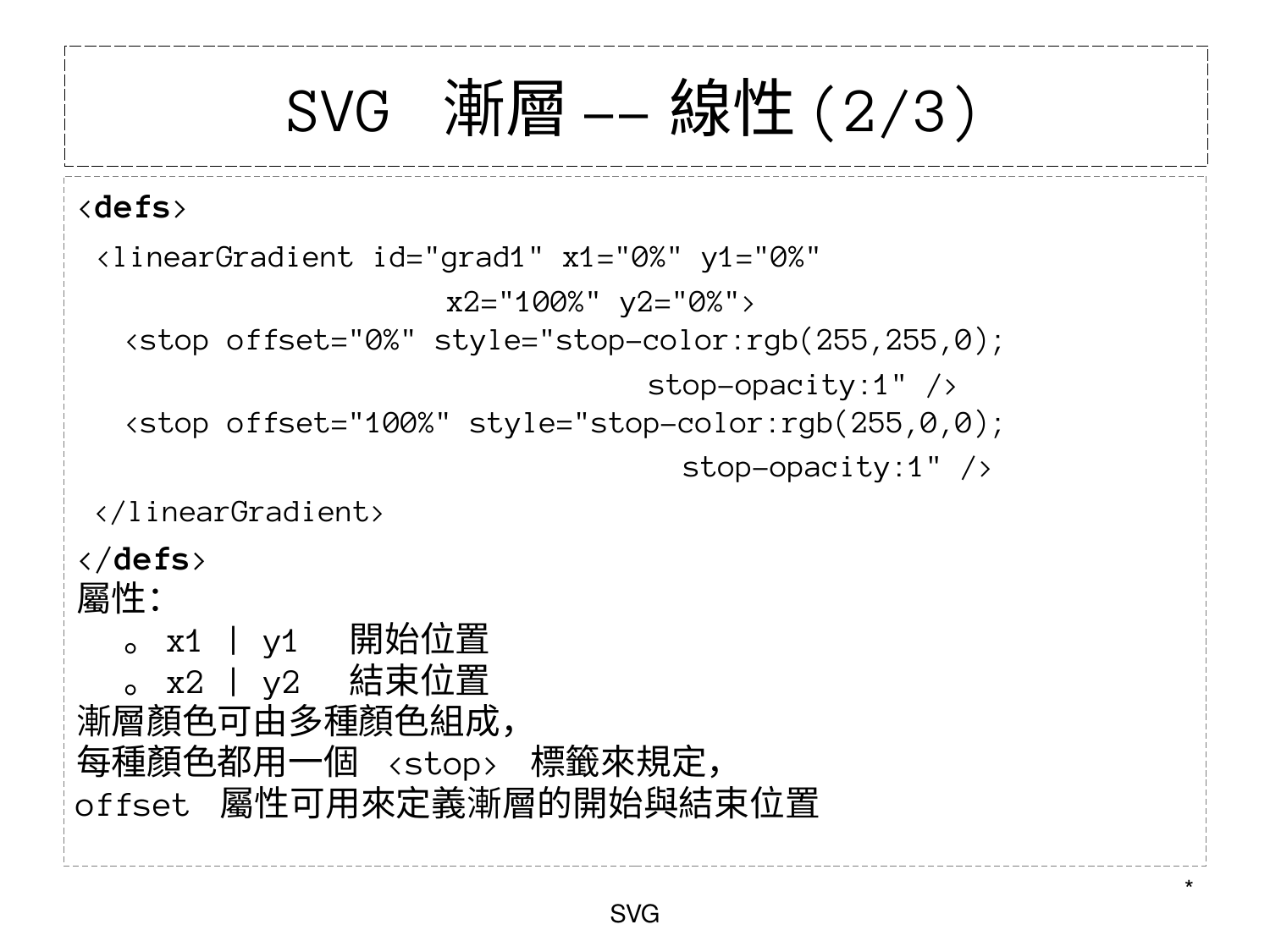

# SVG 漸層--線性(2/3)
<defs>
 <linearGradient id="grad1" x1="0%" y1="0%"
			    x2="100%" y2="0%">
<stop offset="0%" style="stop-color:rgb(255,255,0);
					 stop-opacity:1" />
<stop offset="100%" style="stop-color:rgb(255,0,0);
					   stop-opacity:1" />
 </linearGradient>
</defs>
屬性：
	。x1 | y1  開始位置
	。x2 | y2  結束位置
漸層顏色可由多種顏色組成，
每種顏色都用一個 <stop> 標籤來規定，
offset 屬性可用來定義漸層的開始與結束位置

*
SVG